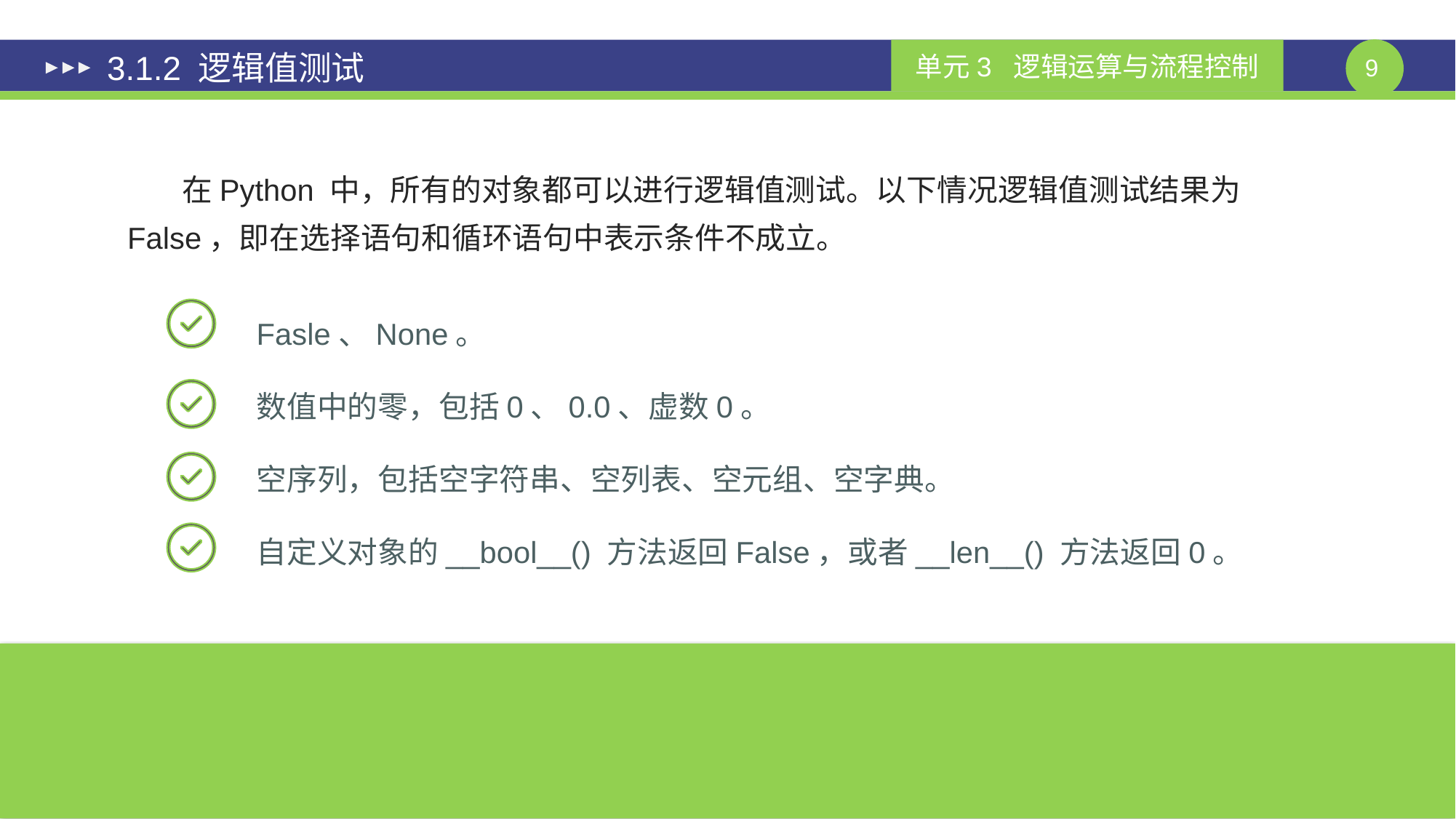

# 3.1.2 逻辑值测试
在Python 中，所有的对象都可以进行逻辑值测试。以下情况逻辑值测试结果为False，即在选择语句和循环语句中表示条件不成立。
Fasle、None。
数值中的零，包括0、0.0、虚数0。
空序列，包括空字符串、空列表、空元组、空字典。
自定义对象的__bool__() 方法返回False，或者__len__() 方法返回0。